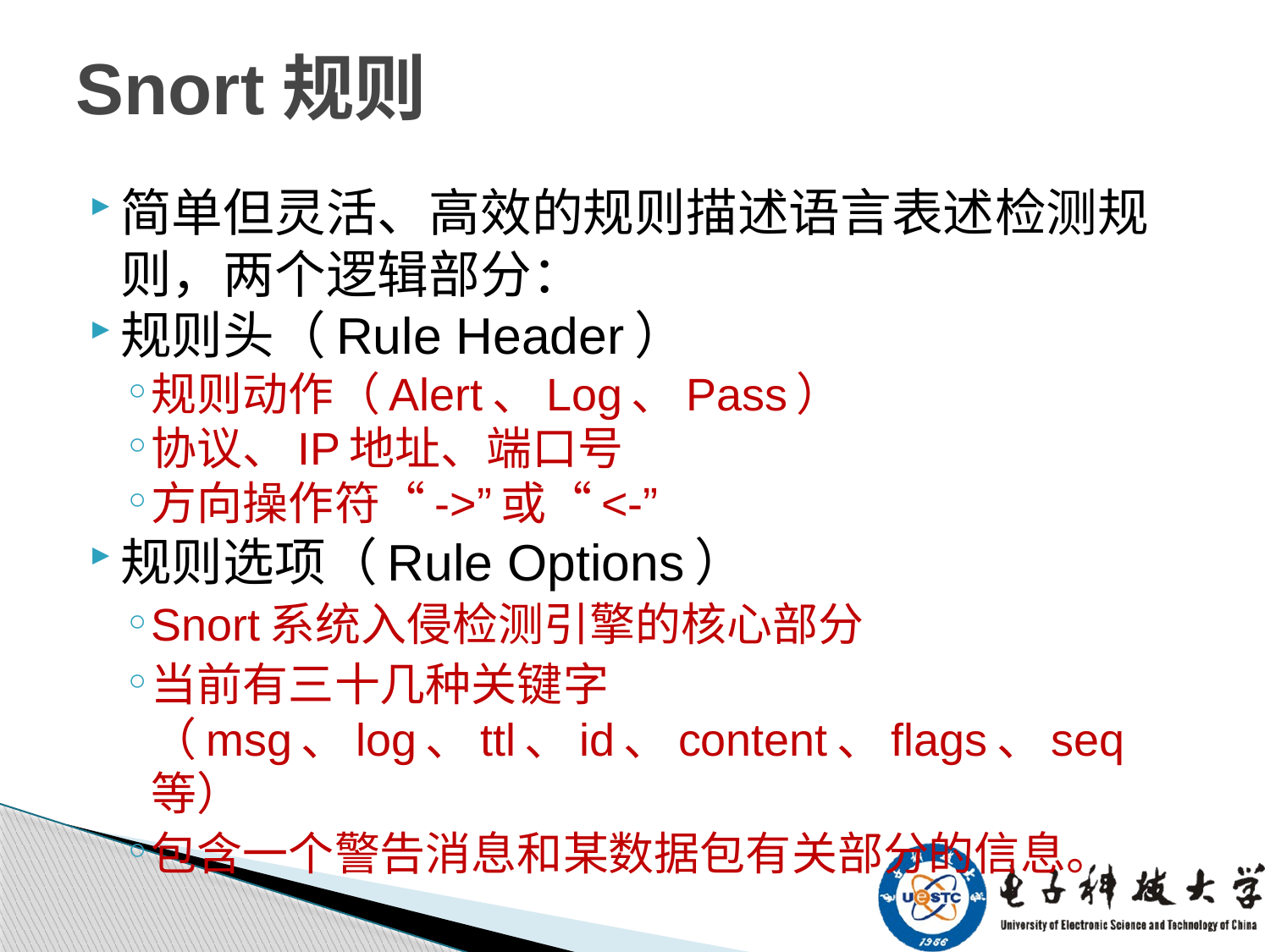

# Snort规则
简单但灵活、高效的规则描述语言表述检测规则，两个逻辑部分：
规则头（Rule Header）
规则动作（Alert、Log、Pass）
协议、IP地址、端口号
方向操作符“->”或“<-”
规则选项（Rule Options）
Snort系统入侵检测引擎的核心部分
当前有三十几种关键字（msg、log、ttl、id、content、flags、seq等）
包含一个警告消息和某数据包有关部分的信息。